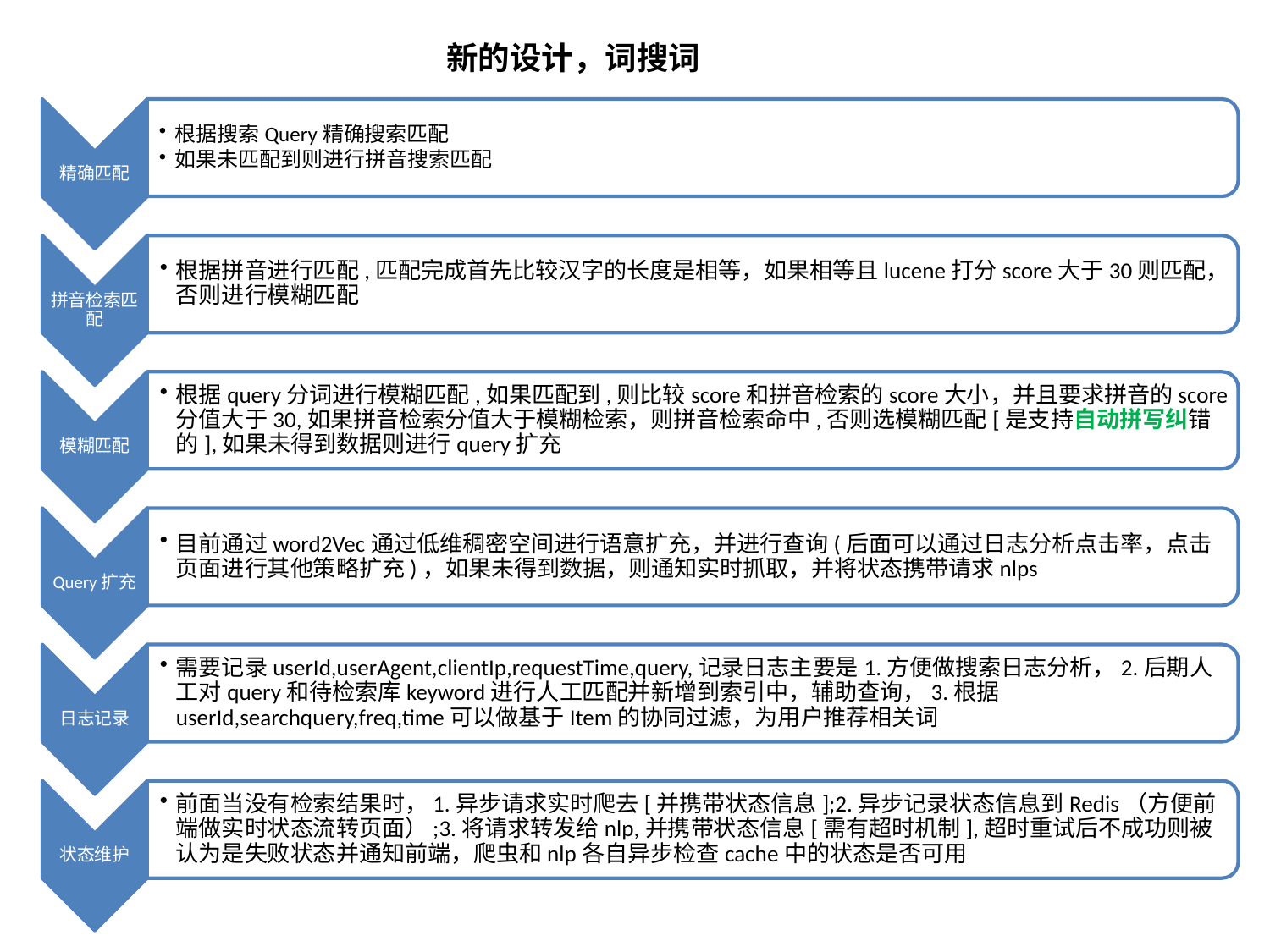

新的设计，词搜词
精确匹配
根据搜索Query精确搜索匹配
如果未匹配到则进行拼音搜索匹配
拼音检索匹配
根据拼音进行匹配,匹配完成首先比较汉字的长度是相等，如果相等且lucene打分score大于30则匹配，否则进行模糊匹配
模糊匹配
根据query分词进行模糊匹配,如果匹配到,则比较score和拼音检索的score大小，并且要求拼音的score分值大于30,如果拼音检索分值大于模糊检索，则拼音检索命中,否则选模糊匹配[是支持自动拼写纠错的],如果未得到数据则进行query扩充
Query扩充
目前通过word2Vec通过低维稠密空间进行语意扩充，并进行查询(后面可以通过日志分析点击率，点击页面进行其他策略扩充)，如果未得到数据，则通知实时抓取，并将状态携带请求nlps
日志记录
需要记录userId,userAgent,clientIp,requestTime,query,记录日志主要是1.方便做搜索日志分析，2.后期人工对query和待检索库keyword进行人工匹配并新增到索引中，辅助查询，3.根据userId,searchquery,freq,time可以做基于Item的协同过滤，为用户推荐相关词
状态维护
前面当没有检索结果时，1.异步请求实时爬去[并携带状态信息];2.异步记录状态信息到Redis（方便前端做实时状态流转页面）;3.将请求转发给nlp,并携带状态信息[需有超时机制],超时重试后不成功则被认为是失败状态并通知前端，爬虫和nlp各自异步检查cache中的状态是否可用